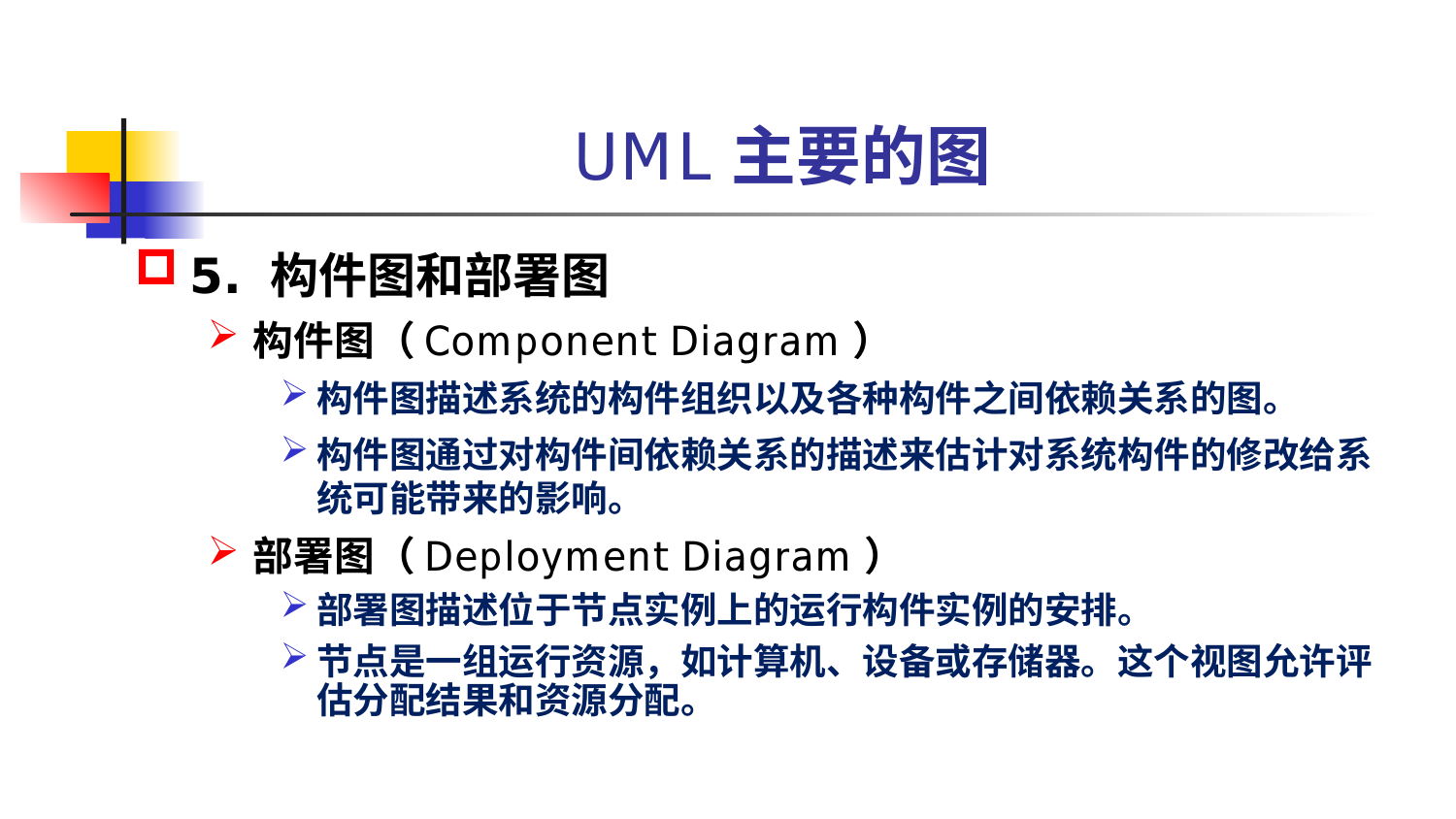

# UML主要的图
5. 构件图和部署图
构件图（Component Diagram）
构件图描述系统的构件组织以及各种构件之间依赖关系的图。
构件图通过对构件间依赖关系的描述来估计对系统构件的修改给系统可能带来的影响。
部署图（Deployment Diagram）
部署图描述位于节点实例上的运行构件实例的安排。
节点是一组运行资源，如计算机、设备或存储器。这个视图允许评估分配结果和资源分配。